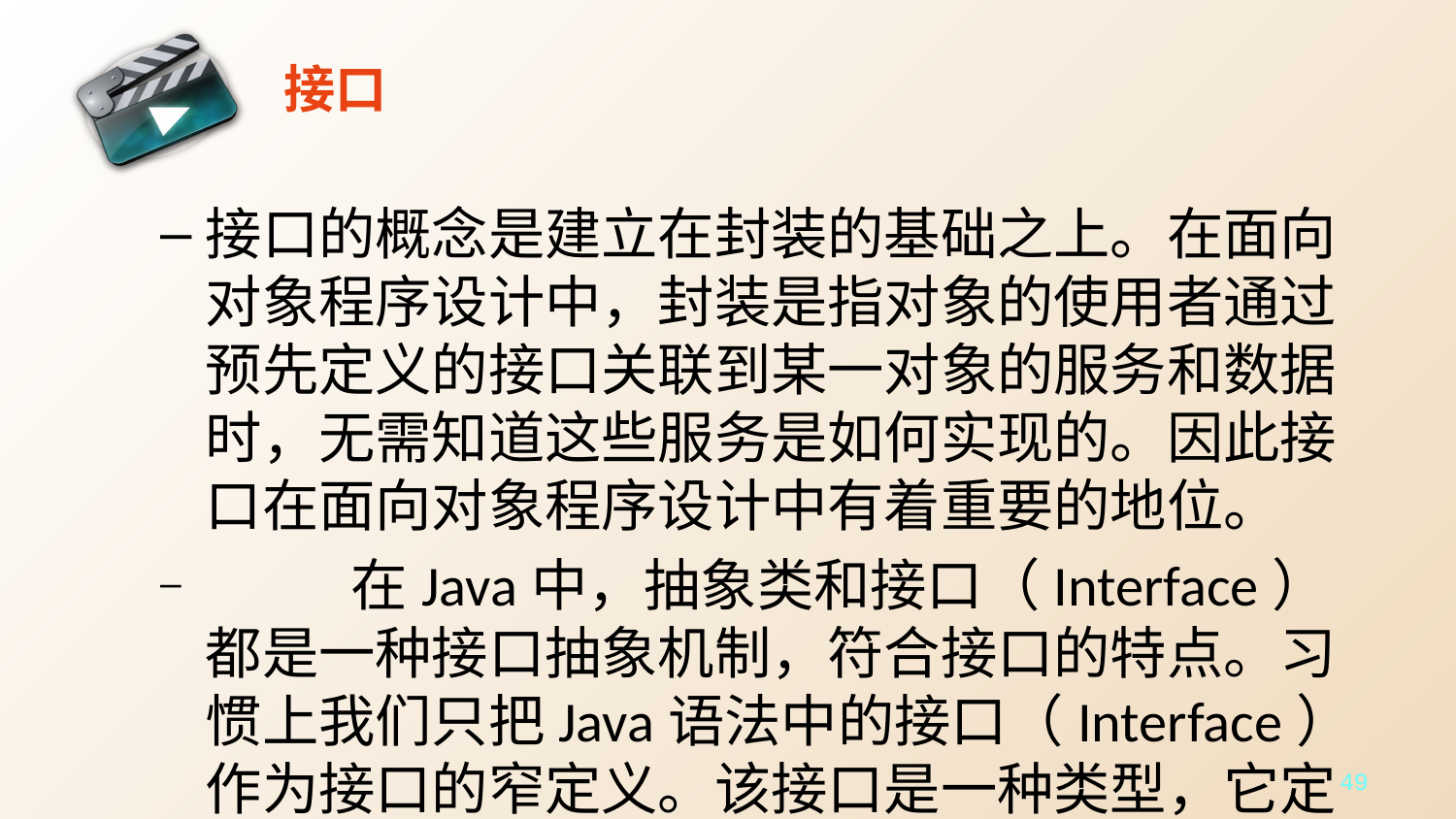

# 接口
接口的概念是建立在封装的基础之上。在面向对象程序设计中，封装是指对象的使用者通过预先定义的接口关联到某一对象的服务和数据时，无需知道这些服务是如何实现的。因此接口在面向对象程序设计中有着重要的地位。
	在Java中，抽象类和接口（Interface）都是一种接口抽象机制，符合接口的特点。习惯上我们只把Java语法中的接口（Interface）作为接口的窄定义。该接口是一种类型，它定义了能被一个类实现的方法。

49